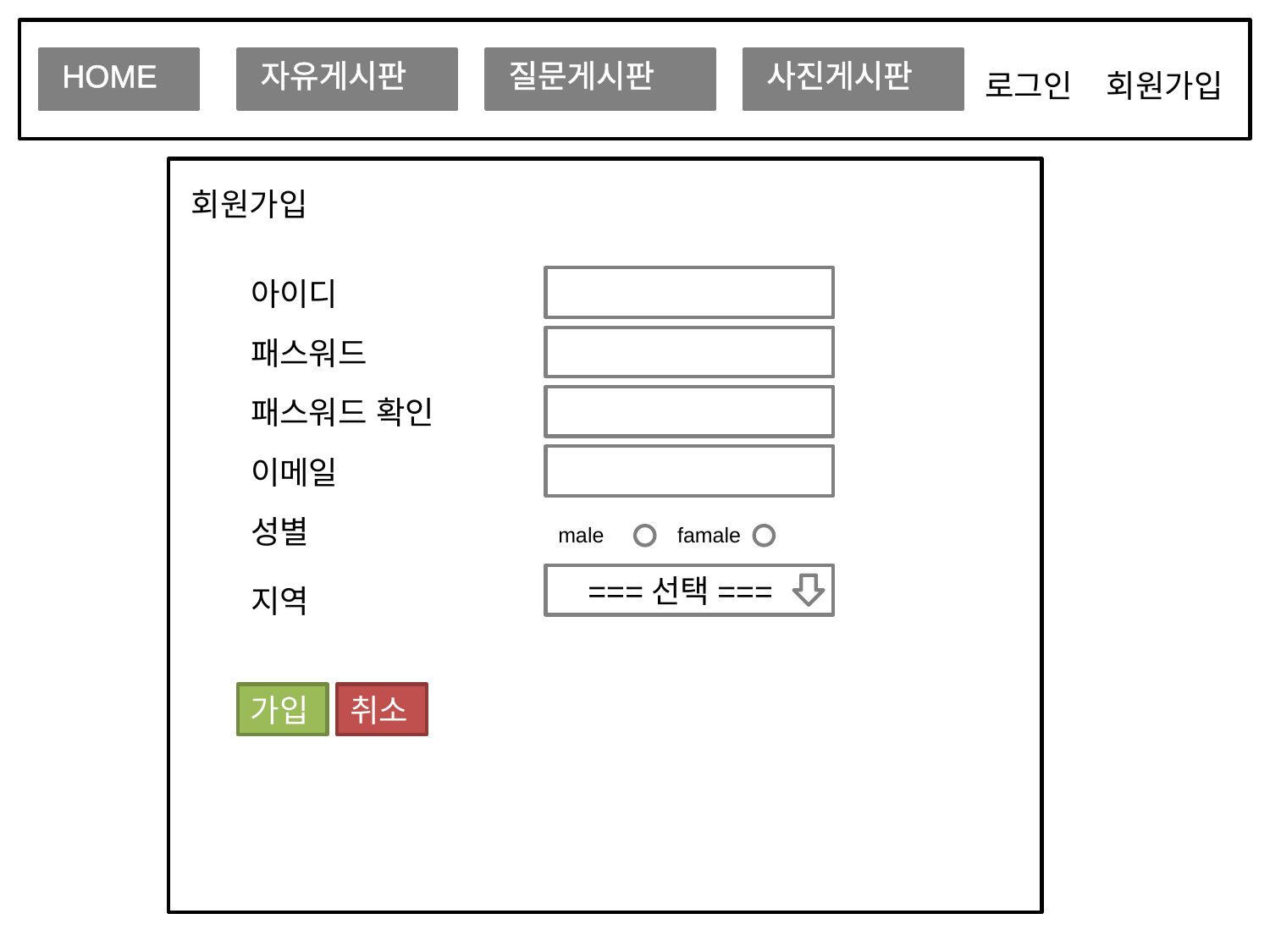

HOME

자유게시판

질문게시판

사진게시판
로그인
회원가입

회원가입
아이디

패스워드

패스워드 확인

이메일

성별
male
famale

===선택===
지역

가입
취소